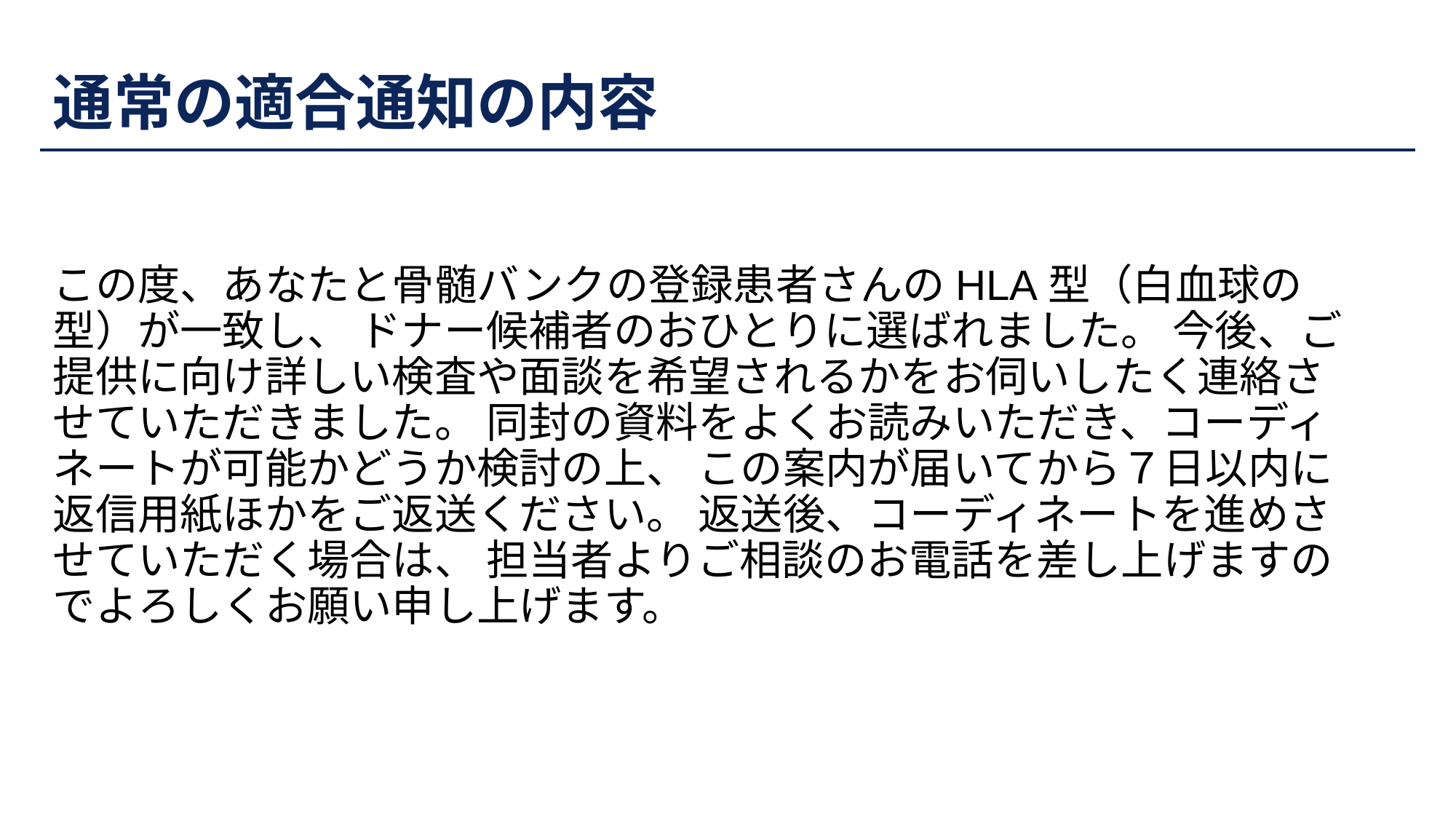

# 通常の適合通知の内容
この度、あなたと骨髄バンクの登録患者さんのHLA型（白血球の型）が一致し、 ドナー候補者のおひとりに選ばれました。 今後、ご提供に向け詳しい検査や面談を希望されるかをお伺いしたく連絡させていただきました。 同封の資料をよくお読みいただき、コーディネートが可能かどうか検討の上、 この案内が届いてから７日以内に返信用紙ほかをご返送ください。 返送後、コーディネートを進めさせていただく場合は、 担当者よりご相談のお電話を差し上げますのでよろしくお願い申し上げます。